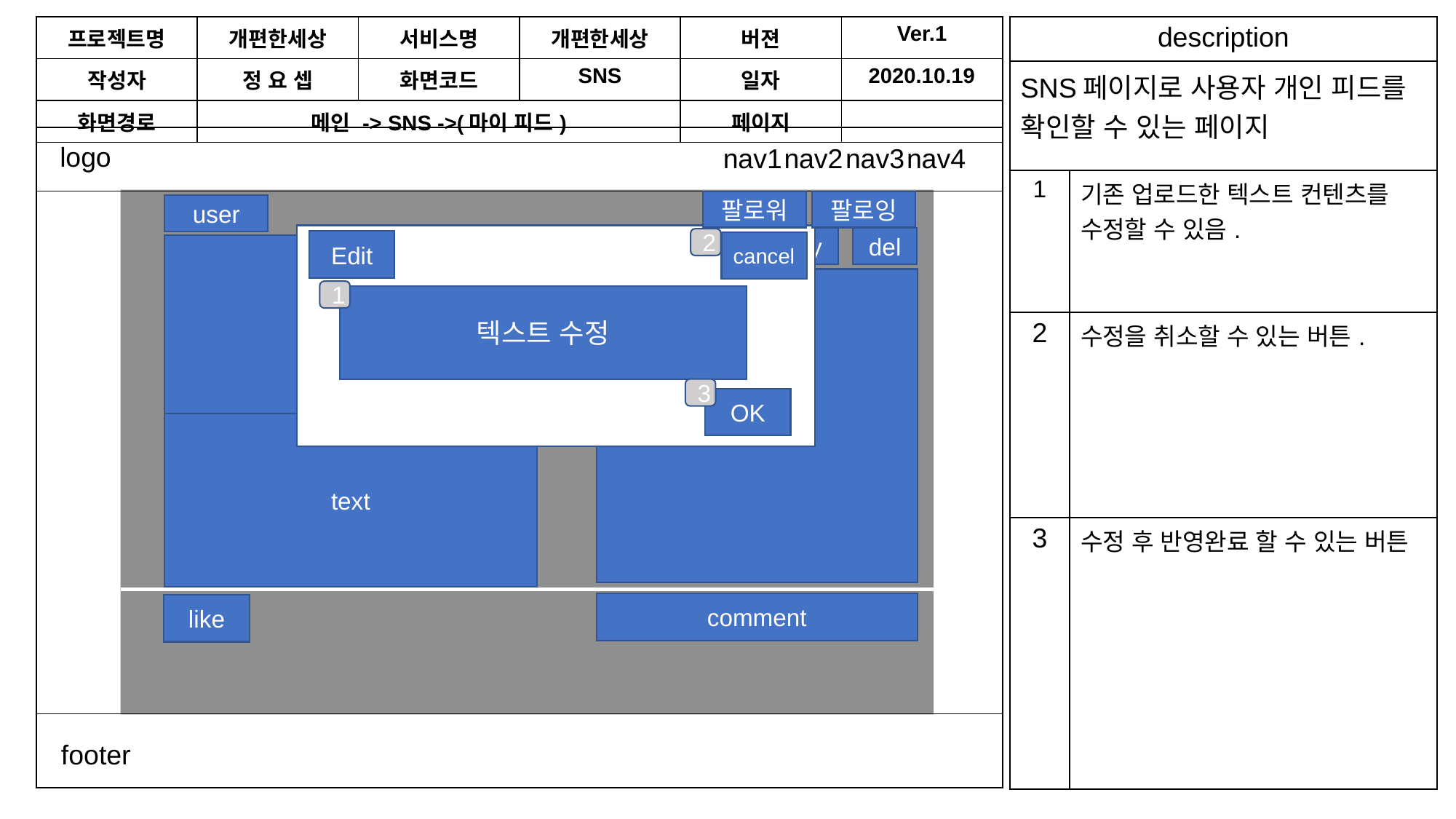

| 프로젝트명 | 개편한세상 | 서비스명 | 개편한세상 | 버젼 | Ver.1 |
| --- | --- | --- | --- | --- | --- |
| 작성자 | 정 요 셉 | 화면코드 | SNS | 일자 | 2020.10.19 |
| 화면경로 | 메인 -> SNS ->(마이 피드) |  |  | 페이지 |  |
| description |  |
| --- | --- |
| SNS페이지로 사용자 개인 피드를 확인할 수 있는 페이지 |  |
| 1 | 기존 업로드한 텍스트 컨텐츠를 수정할 수 있음. |
| 2 | 수정을 취소할 수 있는 버튼. |
| 3 | 수정 후 반영완료 할 수 있는 버튼 |

logo
nav1
nav2
nav3
nav4

팔로워
팔로잉
user
1

modify
del
2
Edit
cancel
img
5
comments
1
텍스트 수정
3
OK
text
comment
like
footer